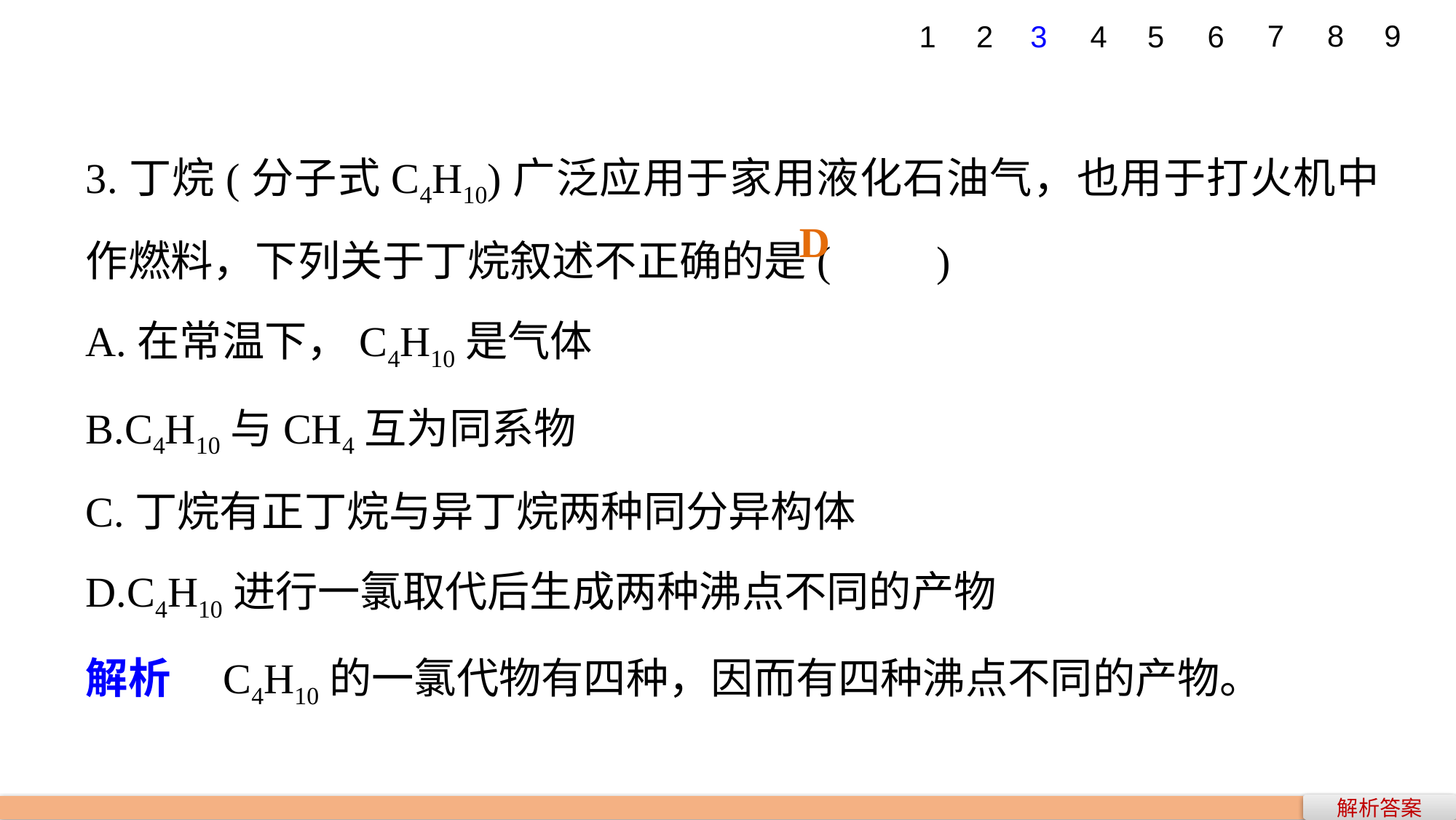

7
8
9
1
2
3
4
5
6
3.丁烷(分子式C4H10)广泛应用于家用液化石油气，也用于打火机中作燃料，下列关于丁烷叙述不正确的是(　　)
A.在常温下，C4H10是气体
B.C4H10与CH4互为同系物
C.丁烷有正丁烷与异丁烷两种同分异构体
D.C4H10进行一氯取代后生成两种沸点不同的产物
解析　C4H10的一氯代物有四种，因而有四种沸点不同的产物。
D
解析答案